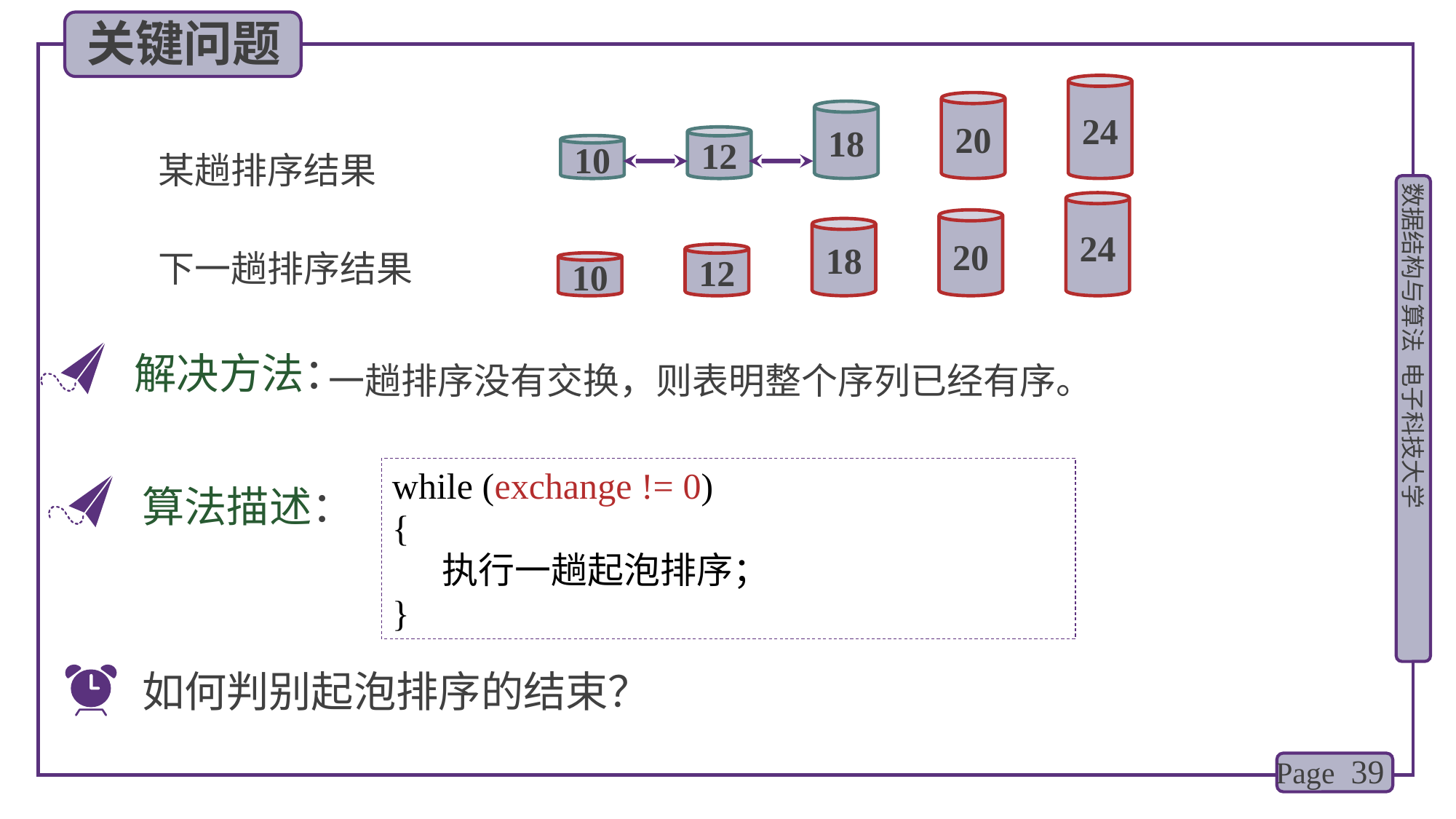

关键问题

24
20
18
12
10
某趟排序结果

24
20
18
下一趟排序结果
12
10
解决方法：

                       一趟排序没有交换，则表明整个序列已经有序。
while (exchange != 0)
{
     执行一趟起泡排序；
}
算法描述：

如何判别起泡排序的结束？